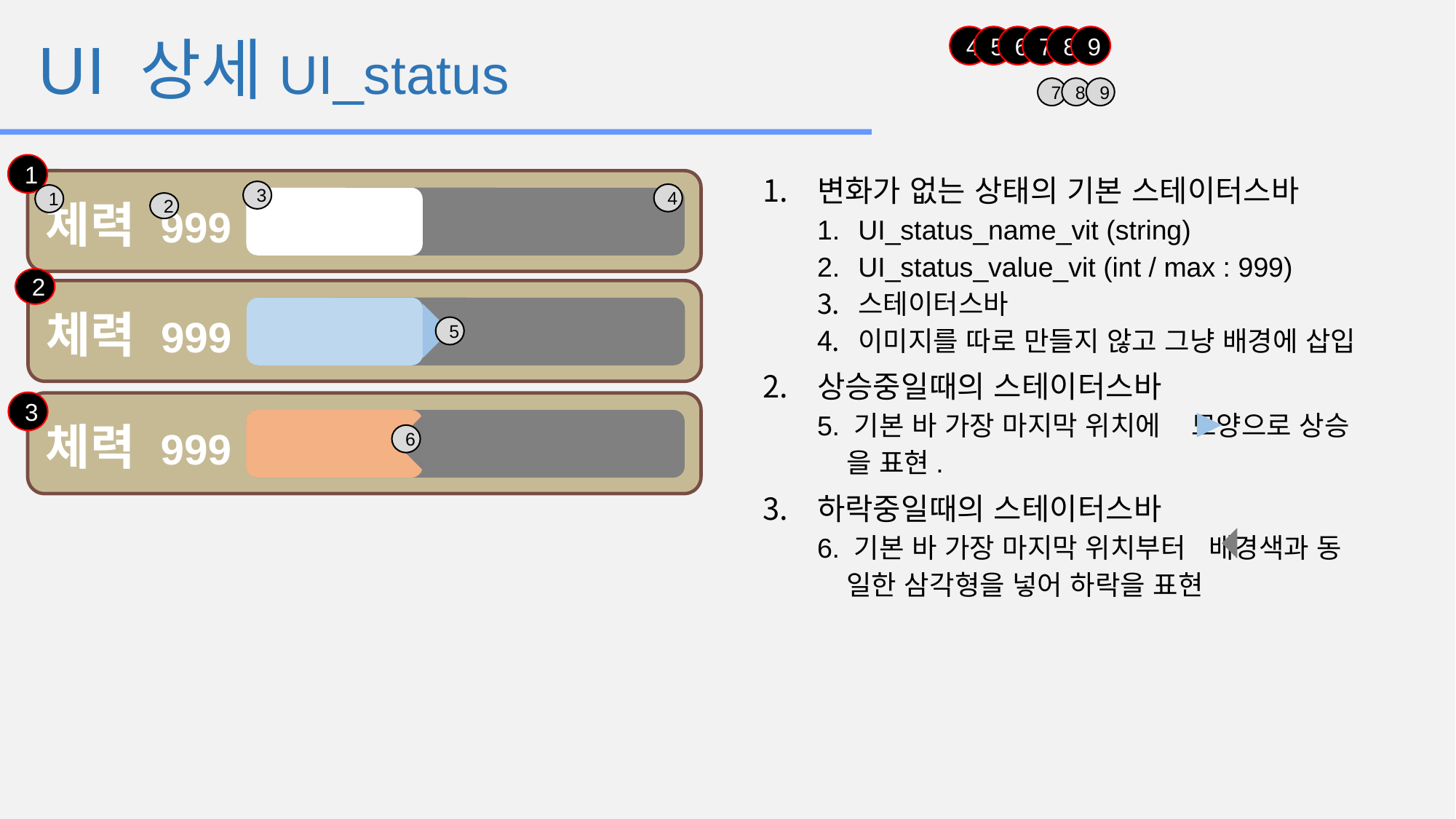

4
5
6
7
8
9
# UI 상세UI_status
7
8
9
1

3
4
1

체력 999
2
2

체력 999

5
3

체력 999

6
변화가 없는 상태의 기본 스테이터스바
UI_status_name_vit (string)
UI_status_value_vit (int / max : 999)
스테이터스바
이미지를 따로 만들지 않고 그냥 배경에 삽입
상승중일때의 스테이터스바
5. 기본 바 가장 마지막 위치에    모양으로 상승
   을 표현.
하락중일때의 스테이터스바
6. 기본 바 가장 마지막 위치부터   배경색과 동
   일한 삼각형을 넣어 하락을 표현